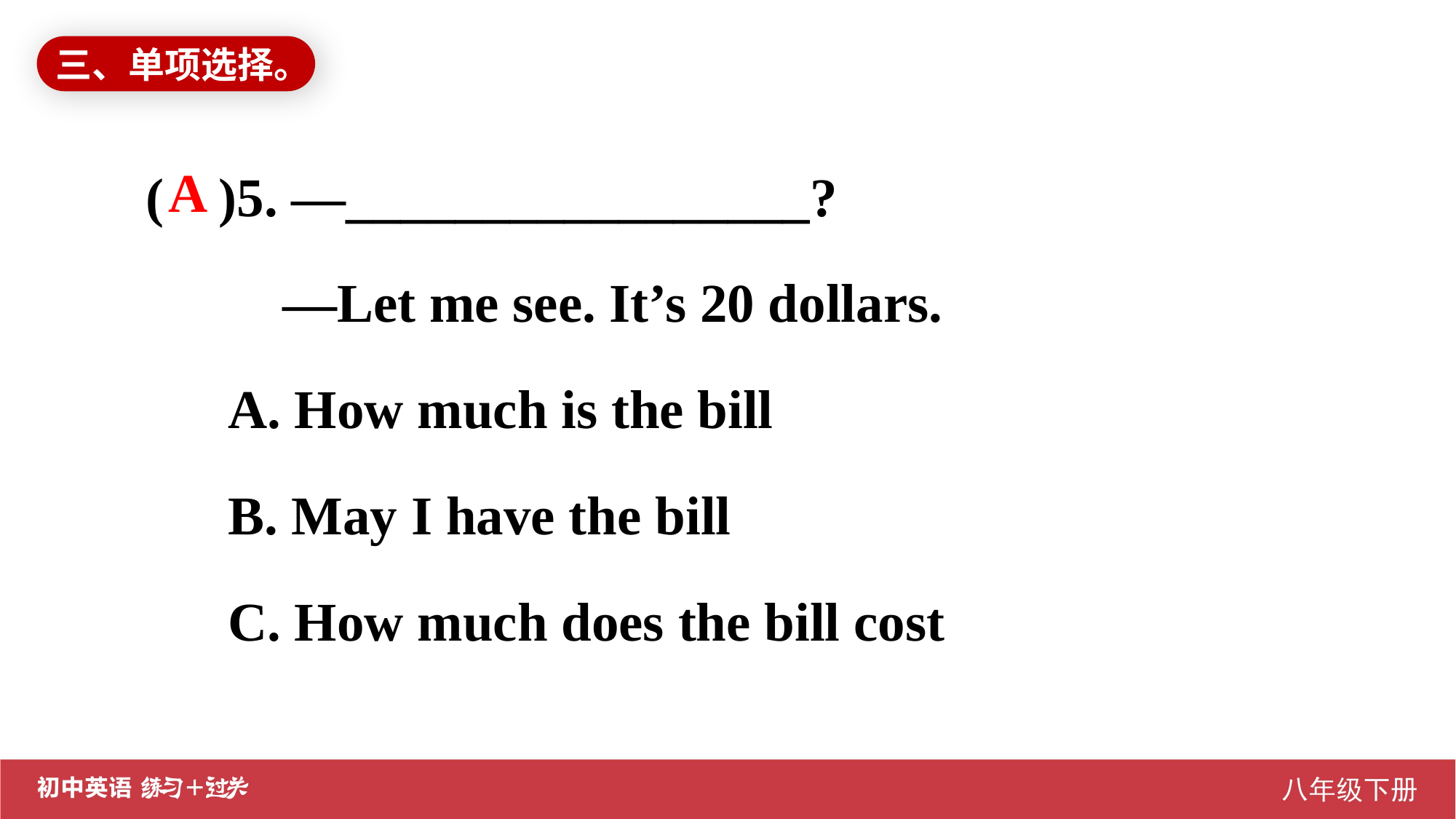

三、单项选择。
(    )5. —_________________?
          —Let me see. It’s 20 dollars.
      A. How much is the bill
      B. May I have the bill
      C. How much does the bill cost
A